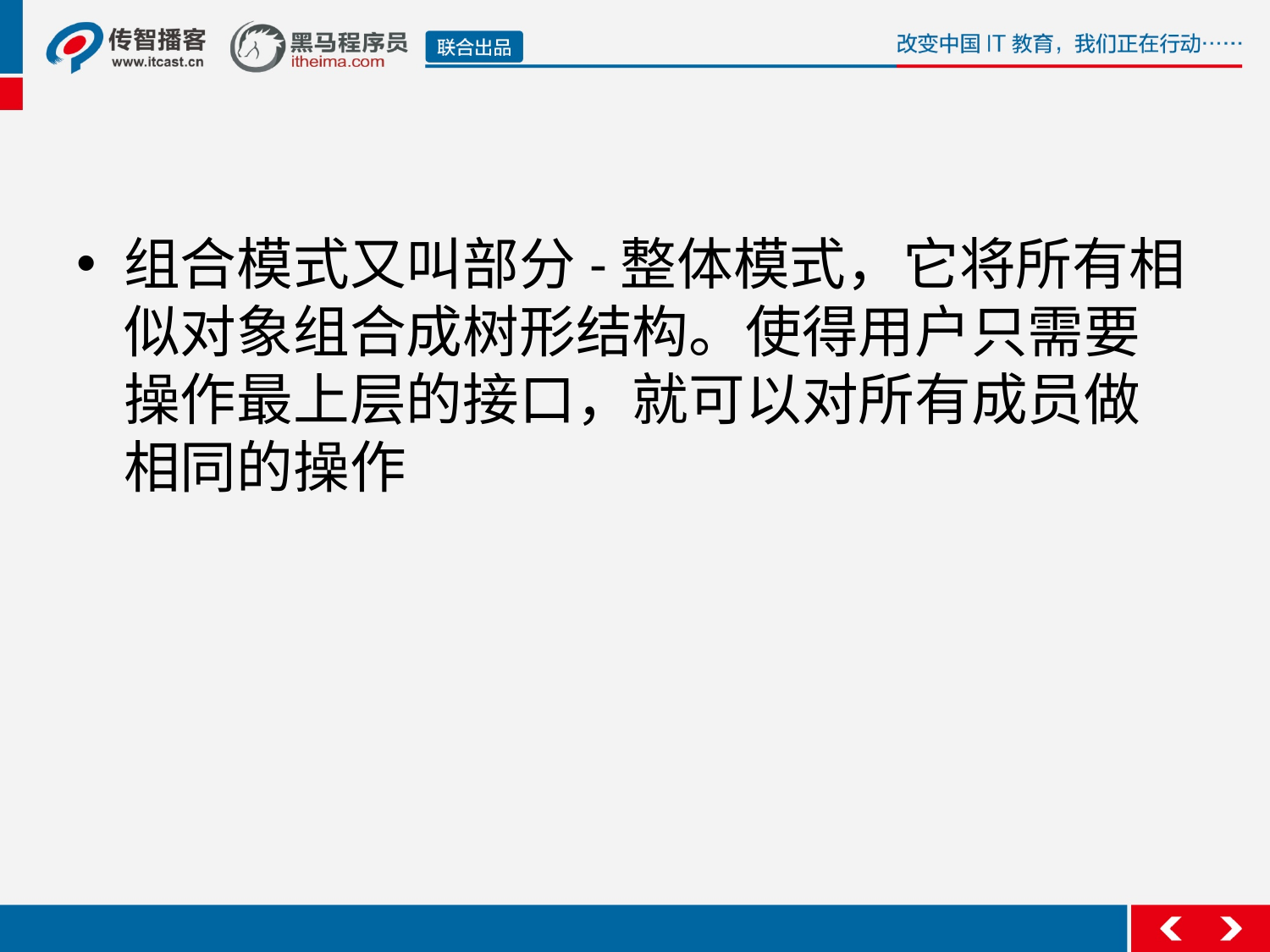

#
组合模式又叫部分-整体模式，它将所有相似对象组合成树形结构。使得用户只需要操作最上层的接口，就可以对所有成员做相同的操作